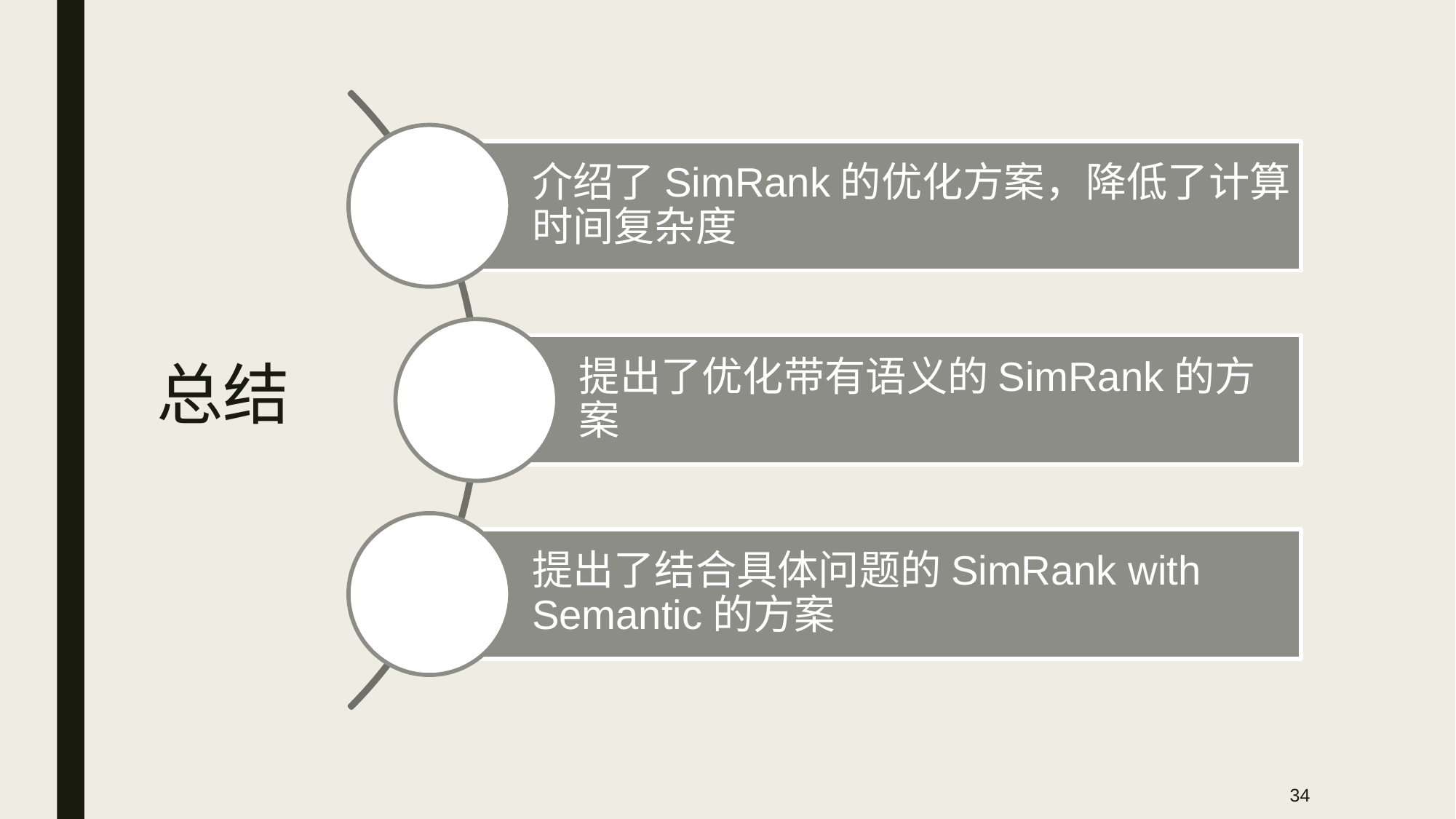

介绍了SimRank的优化方案，降低了计算时间复杂度
提出了优化带有语义的SimRank的方案
提出了结合具体问题的SimRank with Semantic的方案
# 总结
34